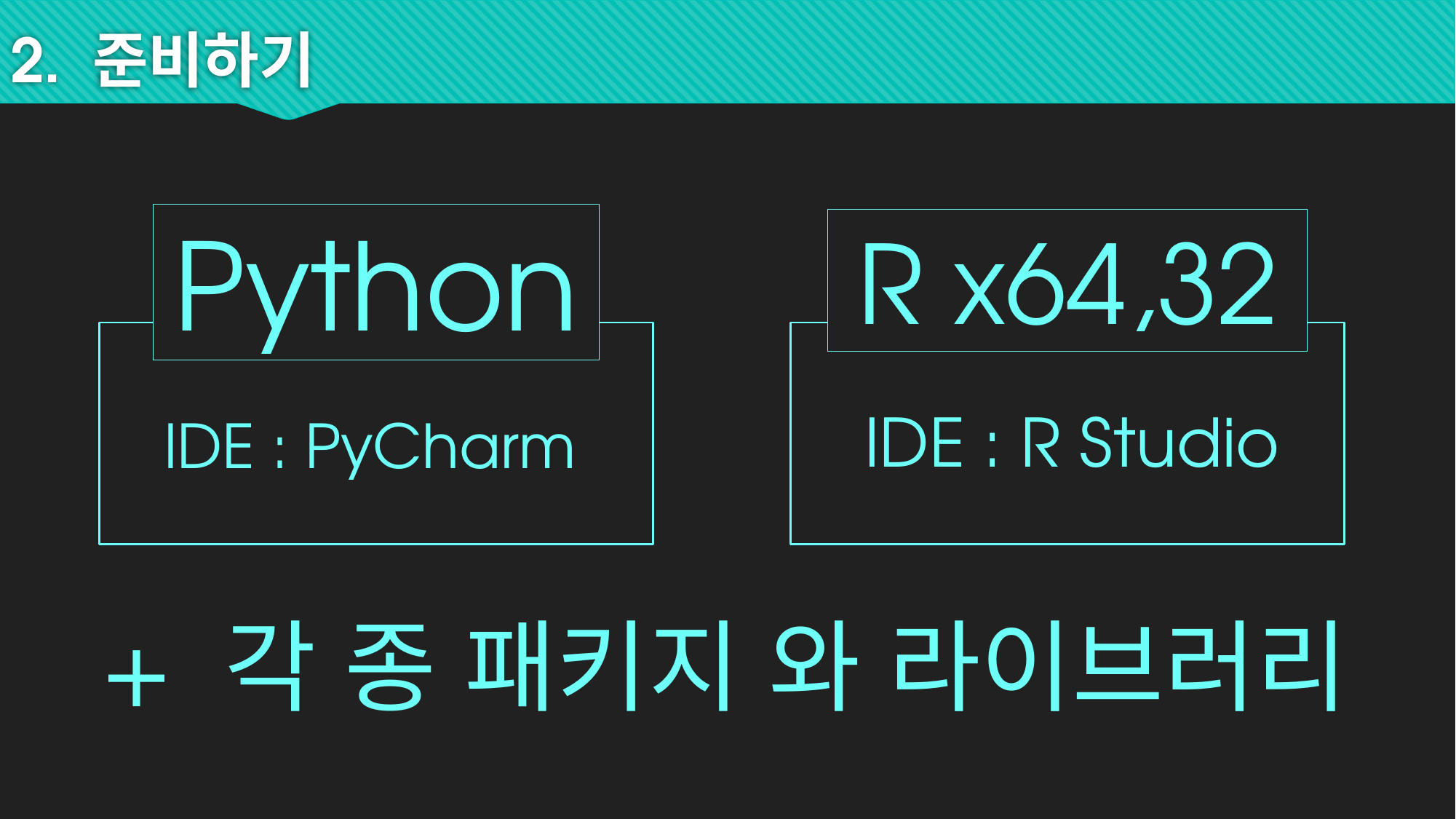

# 2. 준비하기
Python
R x64,32

IDE : R Studio
IDE : PyCharm
+ 각 종 패키지 와 라이브러리